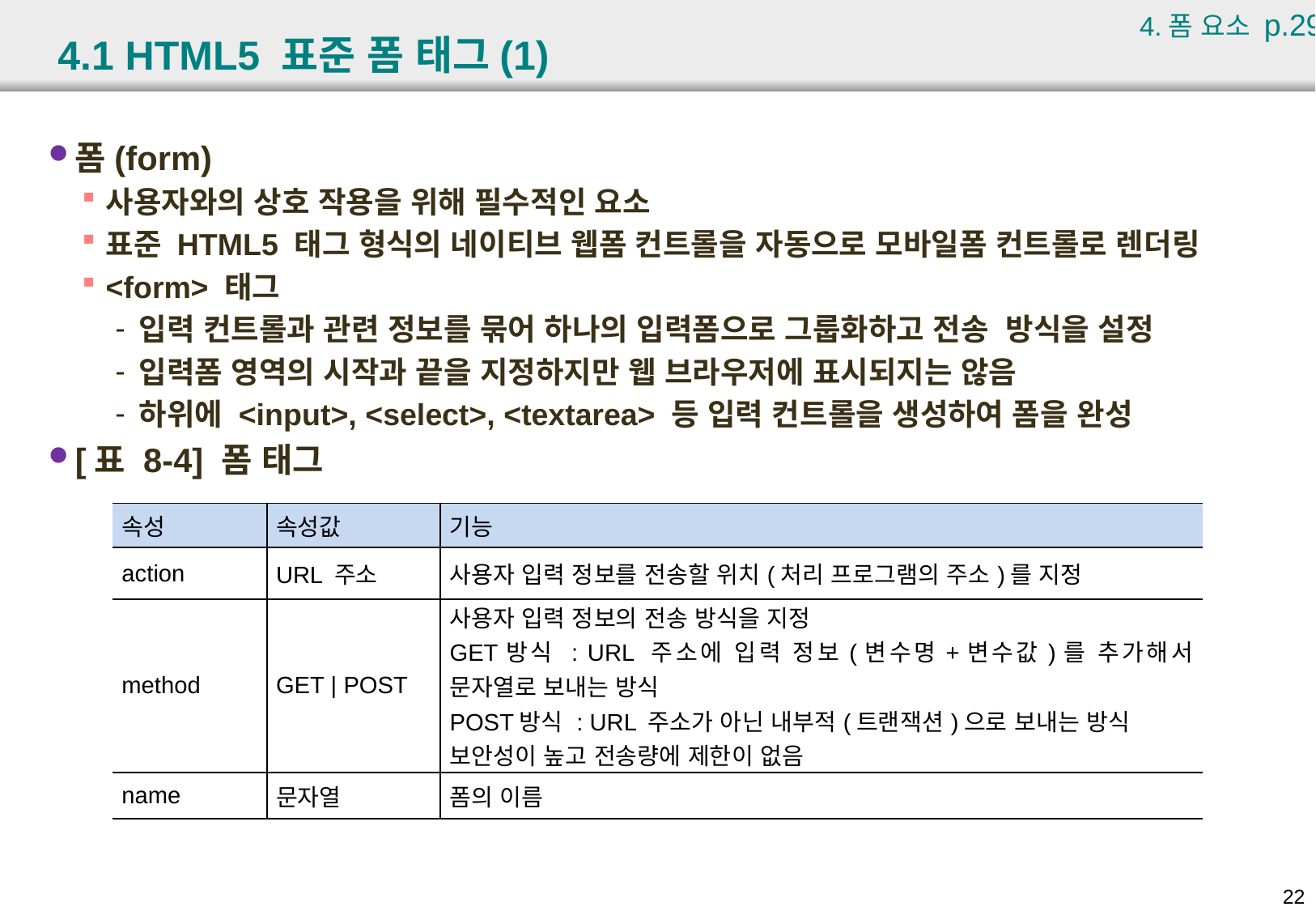

4.폼 요소 p.297
# 4.1 HTML5 표준 폼 태그(1)
폼(form)
사용자와의 상호 작용을 위해 필수적인 요소
표준 HTML5 태그 형식의 네이티브 웹폼 컨트롤을 자동으로 모바일폼 컨트롤로 렌더링
<form> 태그
입력 컨트롤과 관련 정보를 묶어 하나의 입력폼으로 그룹화하고 전송  방식을 설정
입력폼 영역의 시작과 끝을 지정하지만 웹 브라우저에 표시되지는 않음
하위에 <input>, <select>, <textarea> 등 입력 컨트롤을 생성하여 폼을 완성
[표 8-4] 폼 태그

| 속성 | 속성값 | 기능 |
| --- | --- | --- |
| action | URL 주소 | 사용자 입력 정보를 전송할 위치(처리 프로그램의 주소)를 지정 |
| method | GET | POST | 사용자 입력 정보의 전송 방식을 지정 GET방식 : URL 주소에 입력 정보(변수명+변수값)를 추가해서 문자열로 보내는 방식 POST방식 : URL 주소가 아닌 내부적(트랜잭션)으로 보내는 방식 보안성이 높고 전송량에 제한이 없음 |
| name | 문자열 | 폼의 이름 |